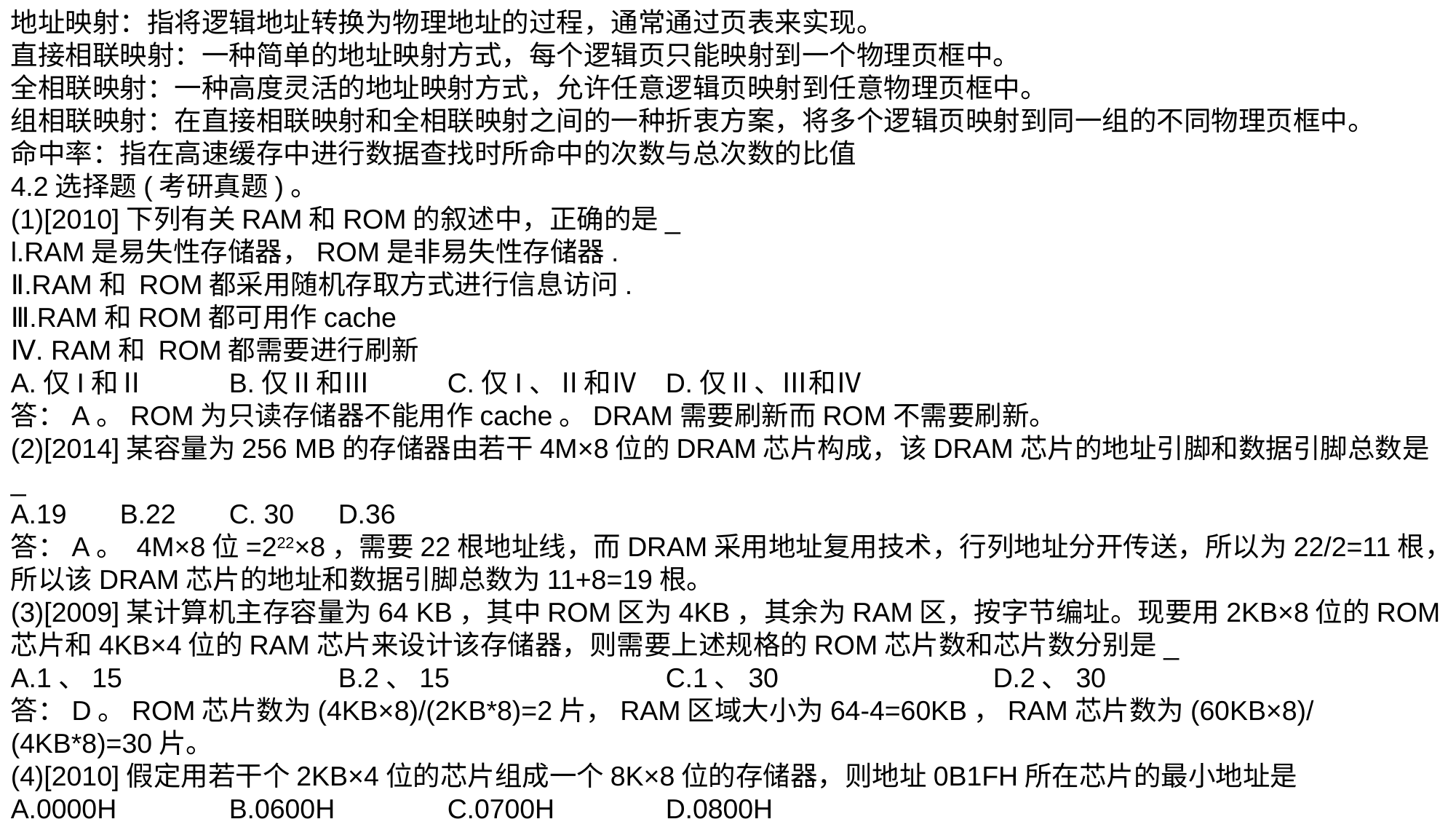

地址映射：指将逻辑地址转换为物理地址的过程，通常通过页表来实现。
直接相联映射：一种简单的地址映射方式，每个逻辑页只能映射到一个物理页框中。
全相联映射：一种高度灵活的地址映射方式，允许任意逻辑页映射到任意物理页框中。
组相联映射：在直接相联映射和全相联映射之间的一种折衷方案，将多个逻辑页映射到同一组的不同物理页框中。
命中率：指在高速缓存中进行数据查找时所命中的次数与总次数的比值
4.2选择题(考研真题)。
(1)[2010]下列有关RAM和ROM的叙述中，正确的是_
l.RAM是易失性存储器，ROM是非易失性存储器.
Ⅱ.RAM和 ROM都采用随机存取方式进行信息访问.
Ⅲ.RAM和ROM都可用作cache
Ⅳ. RAM和 ROM都需要进行刷新
A.仅I和Ⅱ	B.仅Ⅱ和Ⅲ	C.仅I、Ⅱ和Ⅳ	D.仅Ⅱ、Ⅲ和Ⅳ
答：A。ROM为只读存储器不能用作cache。DRAM需要刷新而ROM不需要刷新。
(2)[2014]某容量为256 MB的存储器由若干4M×8位的DRAM芯片构成，该DRAM芯片的地址引脚和数据引脚总数是_
A.19	B.22	C. 30	D.36
答：A。 4M×8位=222×8，需要22根地址线，而DRAM采用地址复用技术，行列地址分开传送，所以为22/2=11根，所以该DRAM芯片的地址和数据引脚总数为11+8=19根。
(3)[2009]某计算机主存容量为64 KB，其中ROM区为4KB，其余为RAM区，按字节编址。现要用2KB×8位的ROM芯片和4KB×4位的RAM芯片来设计该存储器，则需要上述规格的ROM芯片数和芯片数分别是_
A.1、15		B.2、15		C.1、30		D.2、30
答：D。ROM芯片数为(4KB×8)/(2KB*8)=2片，RAM区域大小为64-4=60KB，RAM芯片数为(60KB×8)/(4KB*8)=30片。
(4)[2010]假定用若干个2KB×4位的芯片组成一个8K×8位的存储器，则地址0B1FH所在芯片的最小地址是
A.0000H		B.0600H		C.0700H		D.0800H
答：D。用若干个2KB×4位的芯片组成一个8K×8位的存储器需要地址线13根，采用字拓展方式，对高二位进行片选。 0B1FH=0101100011111，这个地址所在高二位不变，最小地址是后11位全0，即0800H。